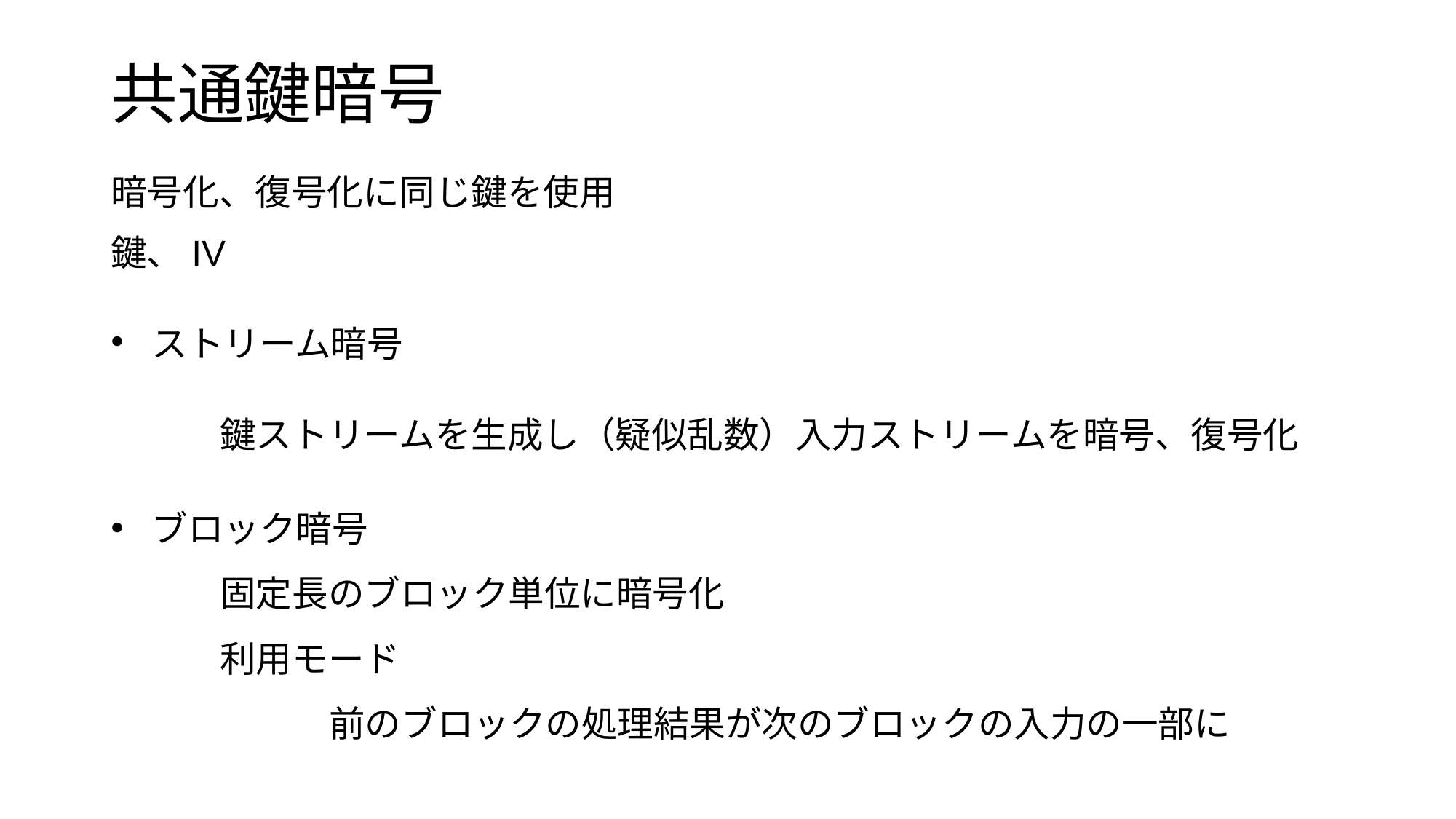

# 共通鍵暗号
暗号化、復号化に同じ鍵を使用

鍵、IV

ストリーム暗号

	鍵ストリームを生成し（疑似乱数）入力ストリームを暗号、復号化

ブロック暗号
	固定長のブロック単位に暗号化
	利用モード
		前のブロックの処理結果が次のブロックの入力の一部に